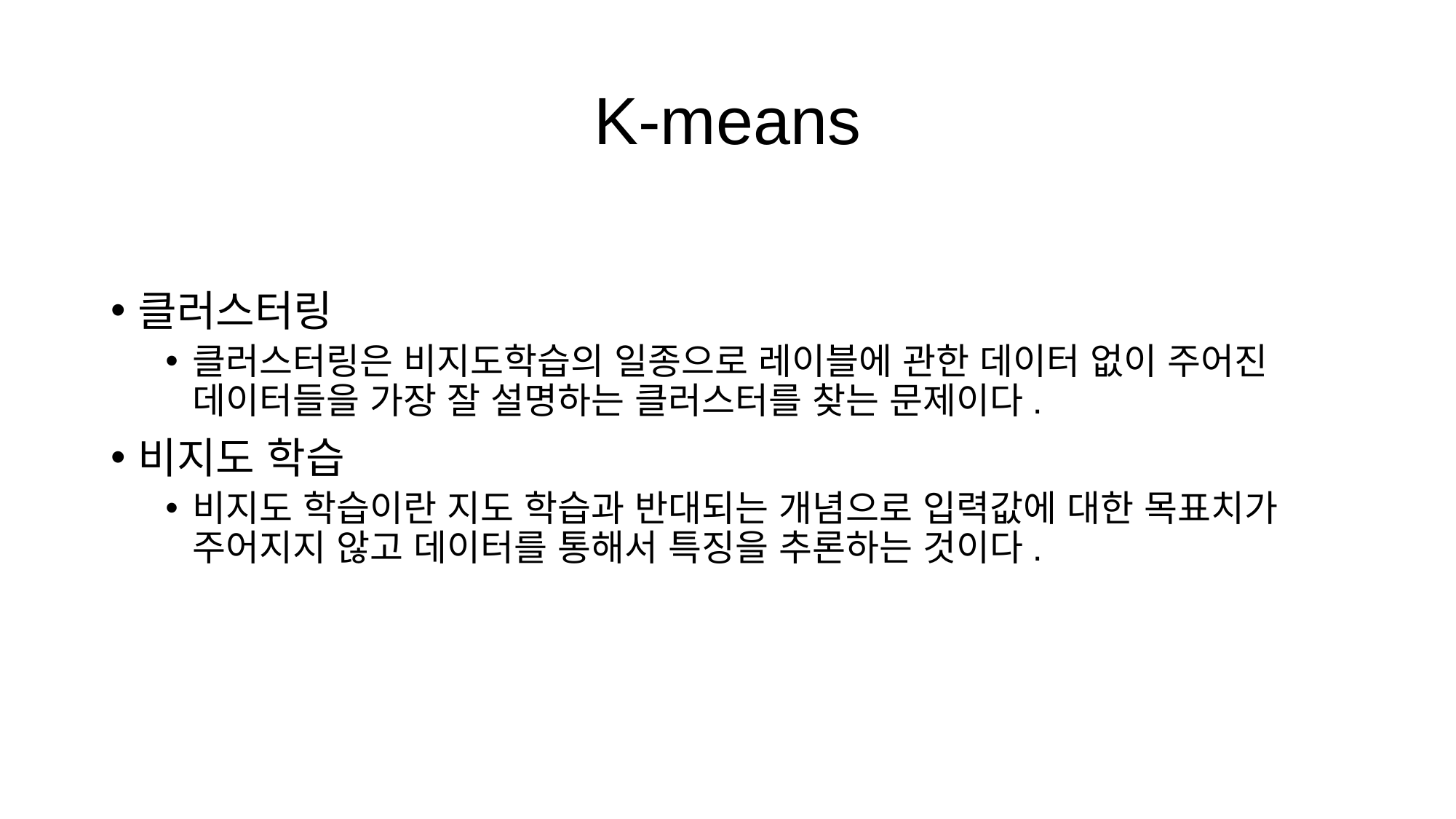

# K-means

클러스터링
클러스터링은 비지도학습의 일종으로 레이블에 관한 데이터 없이 주어진 데이터들을 가장 잘 설명하는 클러스터를 찾는 문제이다.
비지도 학습
비지도 학습이란 지도 학습과 반대되는 개념으로 입력값에 대한 목표치가 주어지지 않고 데이터를 통해서 특징을 추론하는 것이다.